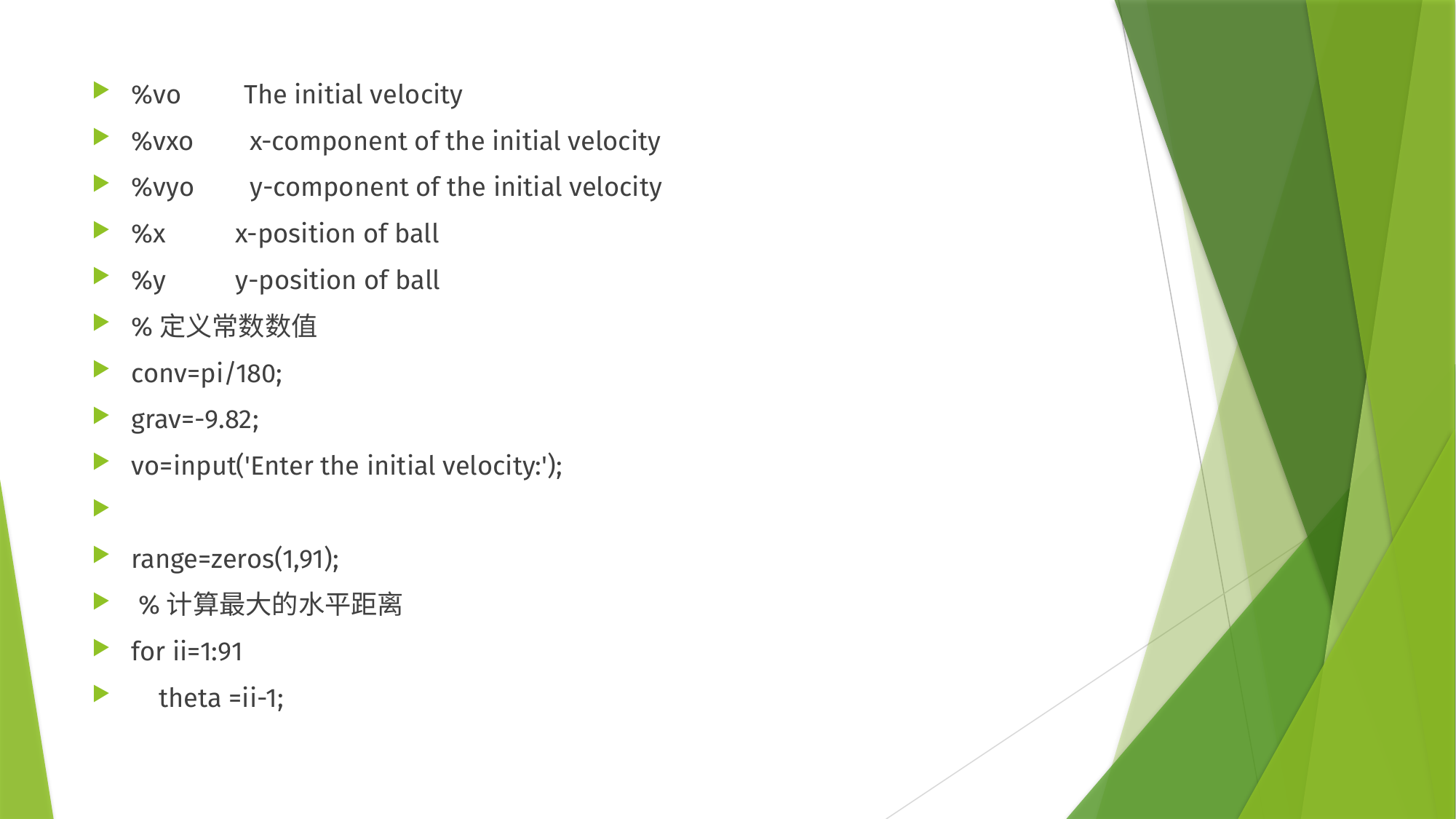

%vo         The initial velocity
%vxo        x-component of the initial velocity
%vyo        y-component of the initial velocity
%x          x-position of ball
%y          y-position of ball
%定义常数数值
conv=pi/180;
grav=-9.82;
vo=input('Enter the initial velocity:');

range=zeros(1,91);
 %计算最大的水平距离
for ii=1:91
    theta =ii-1;